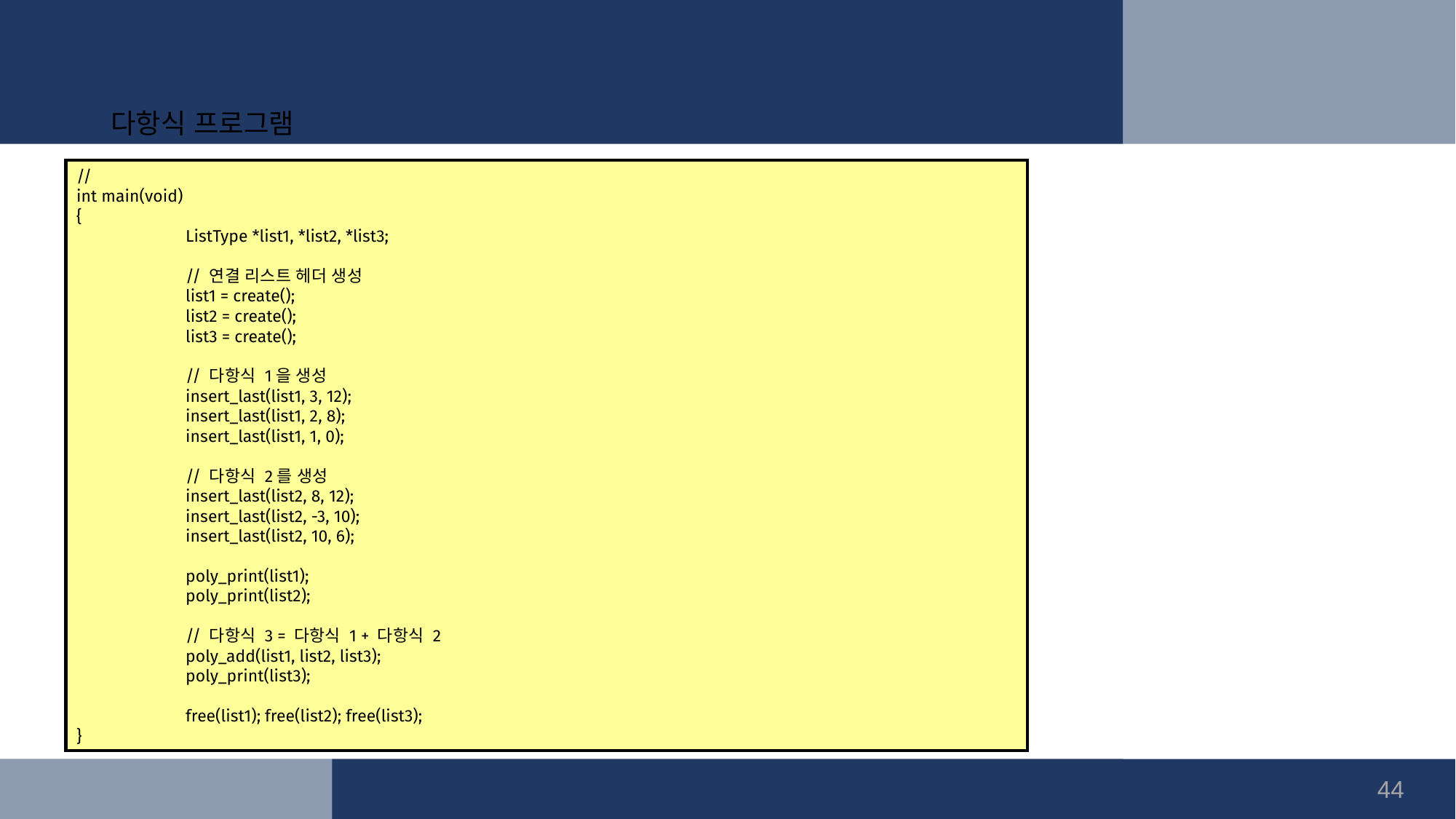

# 다항식 프로그램
//
int main(void)
{
	ListType *list1, *list2, *list3;

	// 연결 리스트 헤더 생성
	list1 = create();
	list2 = create();
	list3 = create();

	// 다항식 1을 생성
	insert_last(list1, 3, 12);
	insert_last(list1, 2, 8);
	insert_last(list1, 1, 0);

	// 다항식 2를 생성
	insert_last(list2, 8, 12);
	insert_last(list2, -3, 10);
	insert_last(list2, 10, 6);

	poly_print(list1);
	poly_print(list2);

	// 다항식 3 = 다항식 1 + 다항식 2
	poly_add(list1, list2, list3);
	poly_print(list3);

	free(list1); free(list2); free(list3);
}
44